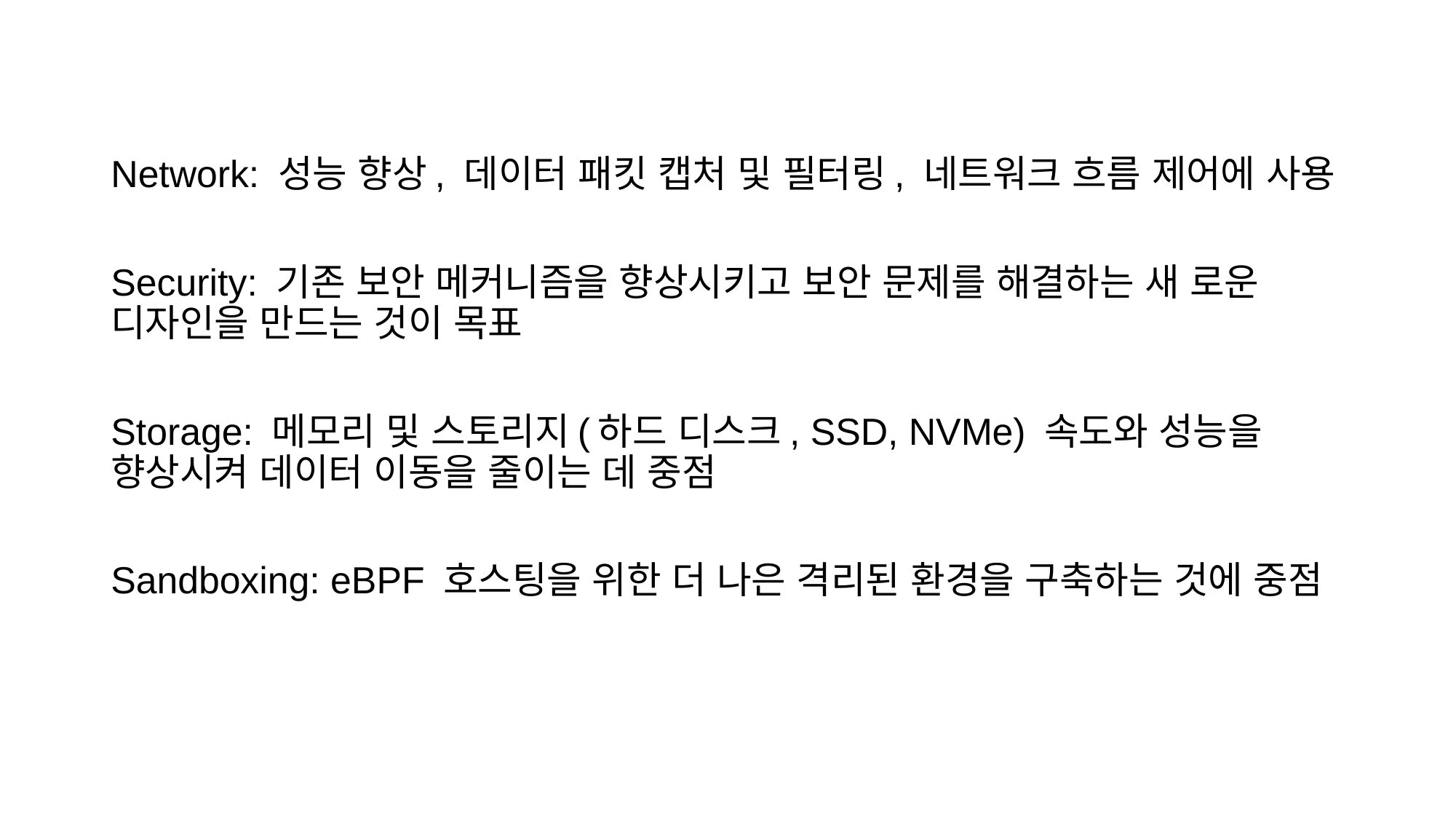

Network: 성능 향상, 데이터 패킷 캡처 및 필터링, 네트워크 흐름 제어에 사용

Security: 기존 보안 메커니즘을 향상시키고 보안 문제를 해결하는 새 로운 디자인을 만드는 것이 목표

Storage: 메모리 및 스토리지(하드 디스크, SSD, NVMe) 속도와 성능을 향상시켜 데이터 이동을 줄이는 데 중점

Sandboxing: eBPF 호스팅을 위한 더 나은 격리된 환경을 구축하는 것에 중점